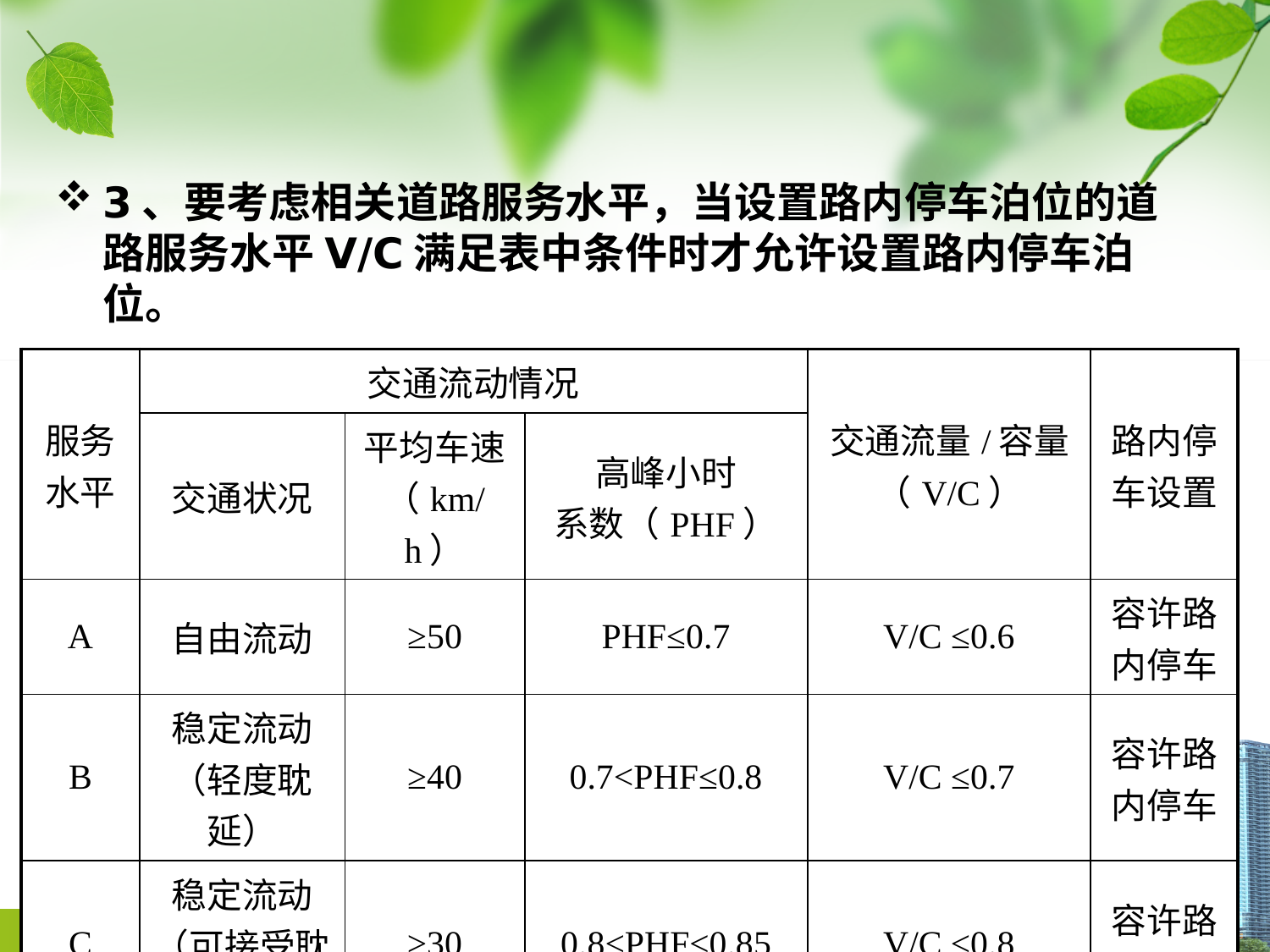

#
3、要考虑相关道路服务水平，当设置路内停车泊位的道路服务水平V/C满足表中条件时才允许设置路内停车泊位。
| 服务 水平 | 交通流动情况 |  |  | 交通流量/容量 （V/C） | 路内停车设置 |
| --- | --- | --- | --- | --- | --- |
|  | 交通状况 | 平均车速（km/h） | 高峰小时 系数（PHF） |  |  |
| A | 自由流动 | ≥50 | PHF≤0.7 | V/C ≤0.6 | 容许路内停车 |
| B | 稳定流动 （轻度耽延） | ≥40 | 0.7<PHF≤0.8 | V/C ≤0.7 | 容许路内停车 |
| C | 稳定流动 （可接受耽延） | ≥30 | 0.8<PHF≤0.85 | V/C ≤0.8 | 容许路内停车 |